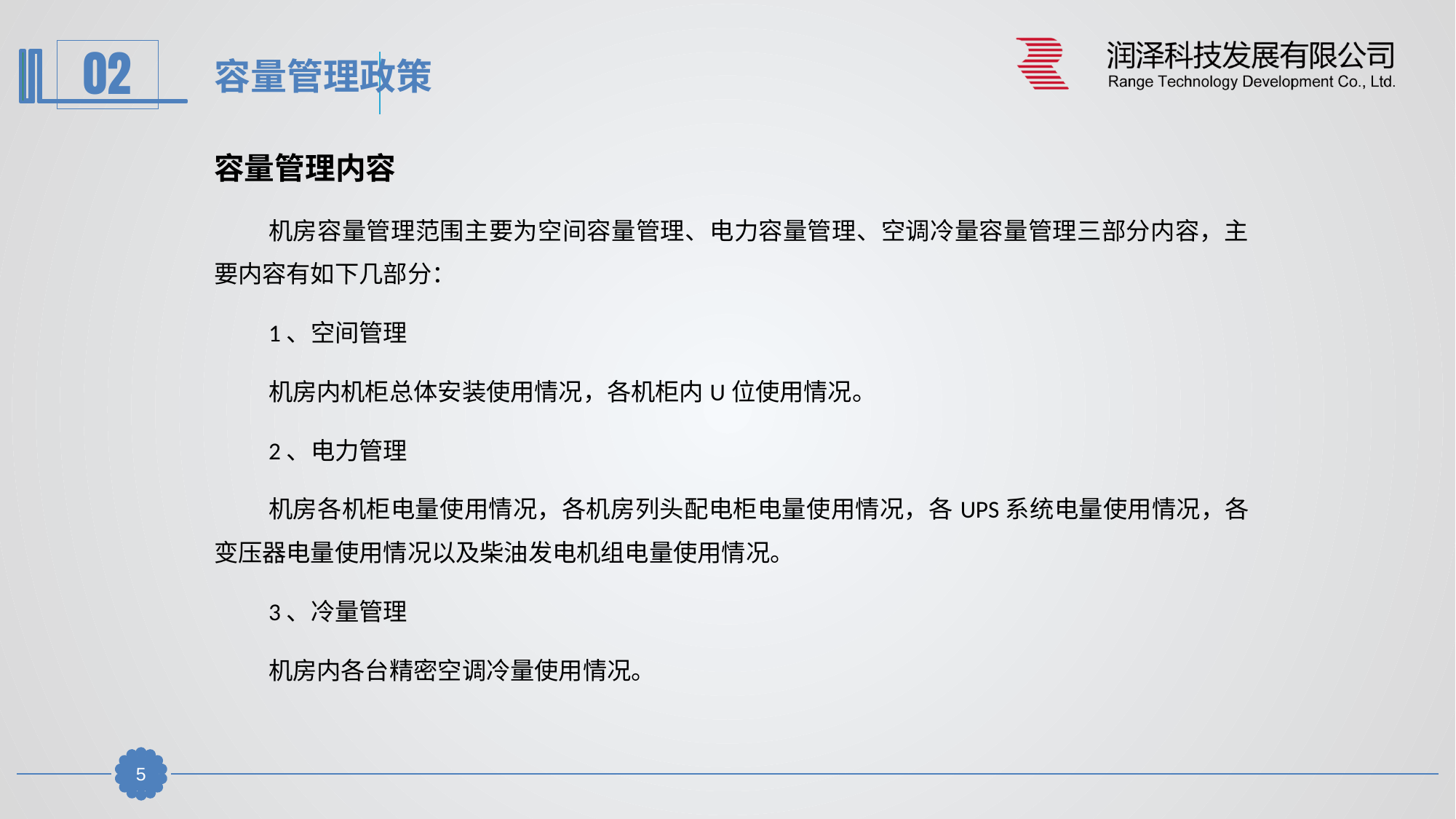

容量管理政策
容量管理内容
机房容量管理范围主要为空间容量管理、电力容量管理、空调冷量容量管理三部分内容，主要内容有如下几部分：
1、空间管理
机房内机柜总体安装使用情况，各机柜内U位使用情况。
2、电力管理
机房各机柜电量使用情况，各机房列头配电柜电量使用情况，各UPS系统电量使用情况，各变压器电量使用情况以及柴油发电机组电量使用情况。
3、冷量管理
机房内各台精密空调冷量使用情况。
5